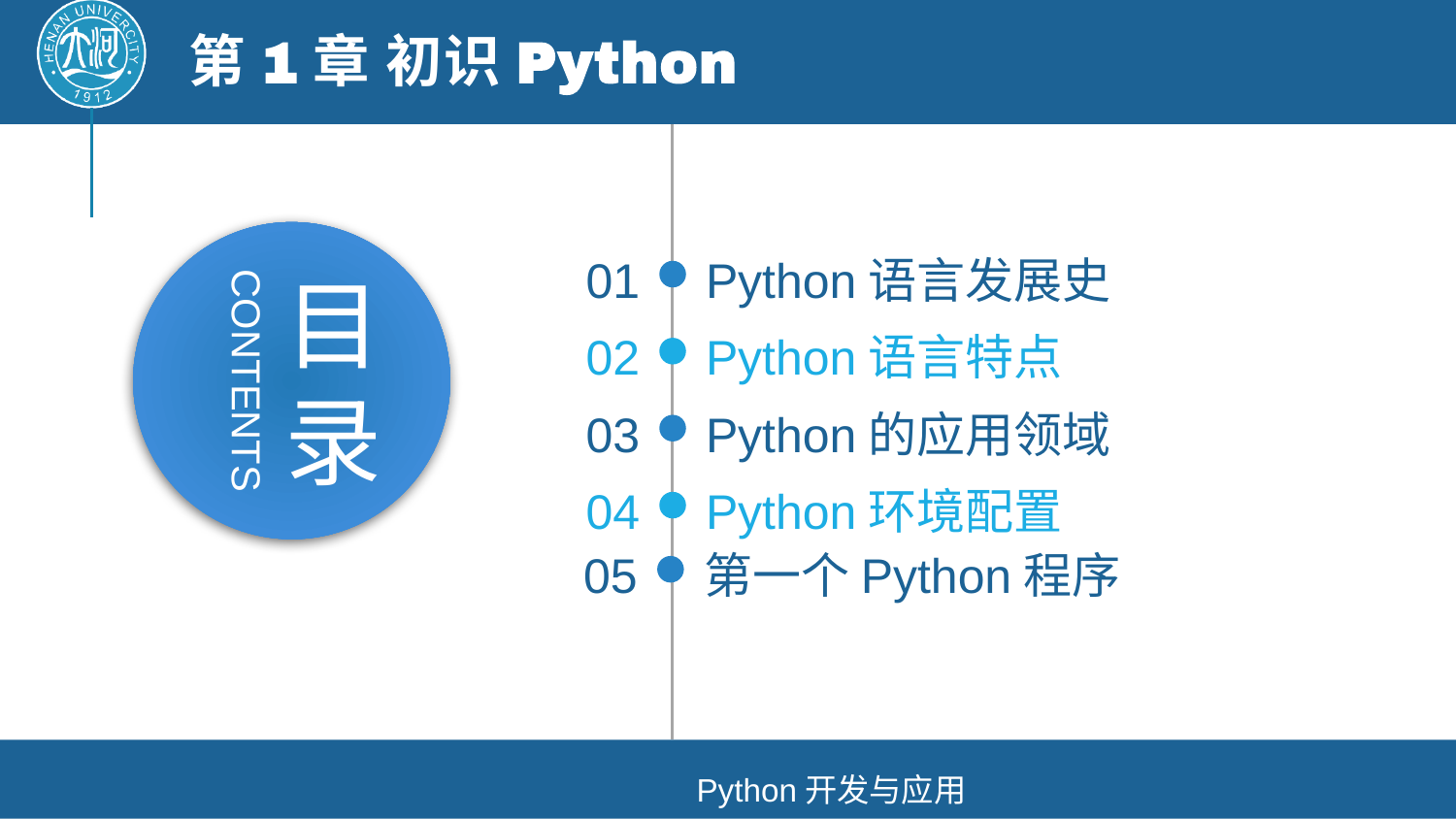

# 第1章 初识Python
01
Python语言发展史

02
Python语言特点

03
Python的应用领域

04
Python环境配置

05
第一个Python程序

Python开发与应用
8